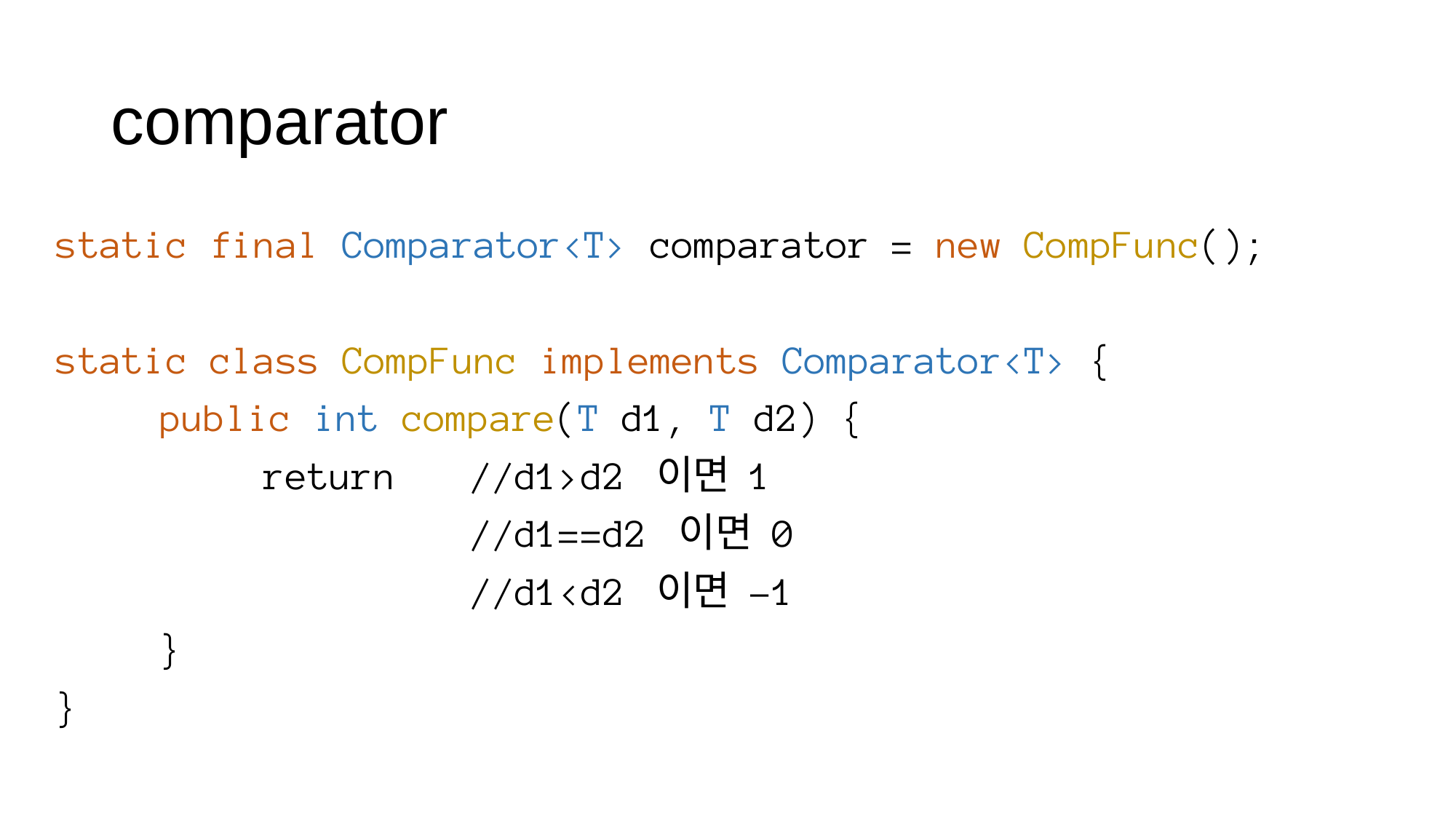

# comparator
static final Comparator<T> comparator = new CompFunc();

static class CompFunc implements Comparator<T> {
	public int compare(T d1, T d2) {
		return	//d1>d2 이면 1
				//d1==d2 이면 0
				//d1<d2 이면 -1
	}
}